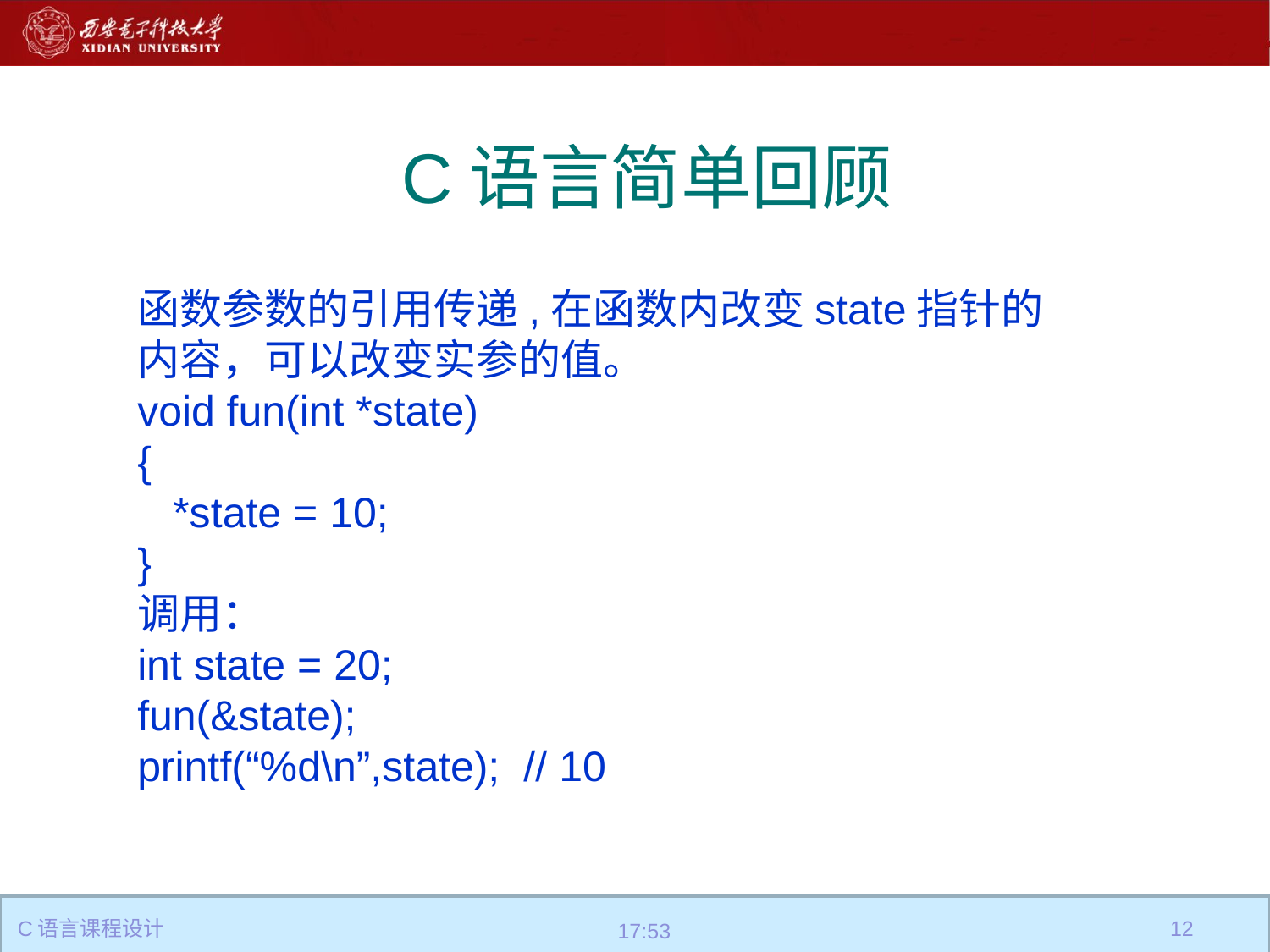

# C语言简单回顾
函数参数的引用传递,在函数内改变state指针的内容，可以改变实参的值。
void fun(int *state)
{
   *state = 10;
}
调用：
int state = 20;
fun(&state);
printf(“%d\n”,state);  // 10
C语言课程设计
12
17:53